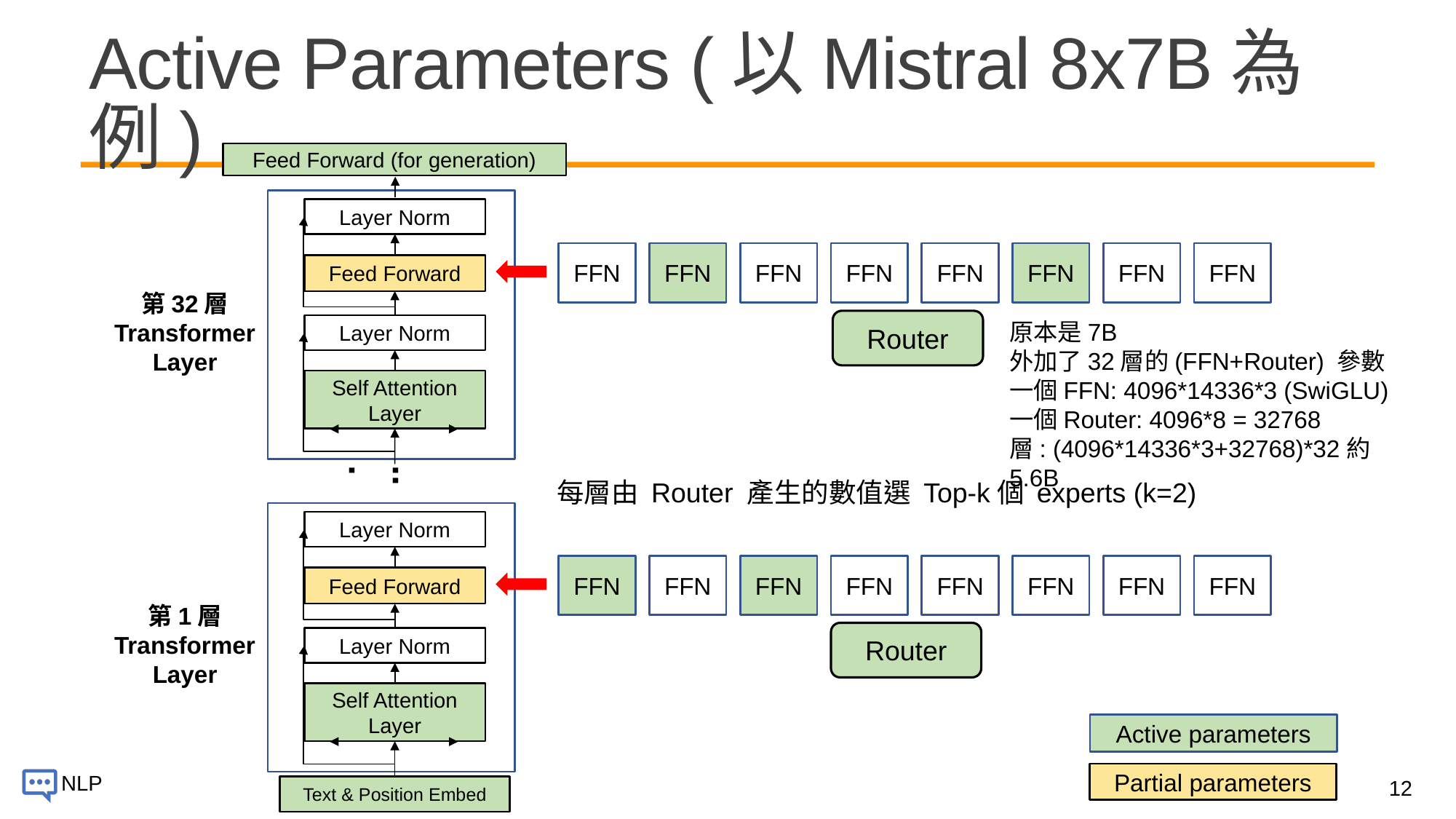

# Active Parameters (以Mistral 8x7B為例)
Feed Forward (for generation)

Layer Norm
Feed Forward

第32層
Transformer
Layer
Layer Norm
Self Attention
Layer

FFN
FFN
FFN
FFN
FFN
FFN
FFN
FFN

Router
原本是7B
外加了32層的(FFN+Router) 參數
一個FFN: 4096*14336*3 (SwiGLU)
一個Router: 4096*8 = 32768
層: (4096*14336*3+32768)*32約5.6B
...
每層由 Router 產生的數值選 Top-k個 experts (k=2)

Layer Norm
Feed Forward

第1層
Transformer
Layer
Layer Norm
Self Attention
Layer

Text & Position Embed
FFN
FFN
FFN
FFN
FFN
FFN
FFN
FFN

Router
Active parameters
Partial parameters
12